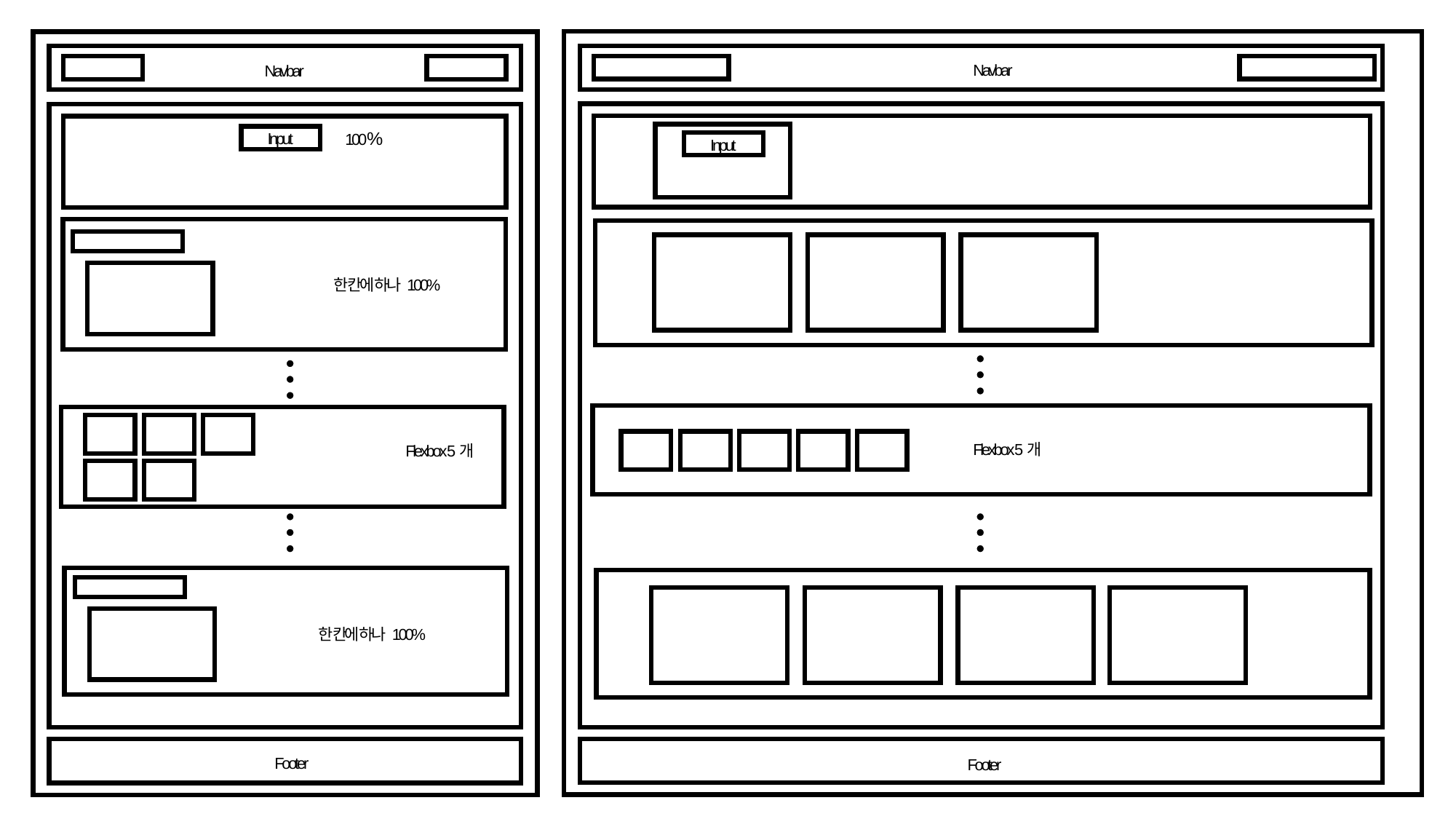

Navbar
Navbar

100%
Input

Input

한 칸에 하나 100%

Flexbox 5개
Flexbox 5개

한 칸에 하나 100%

Footer
Footer